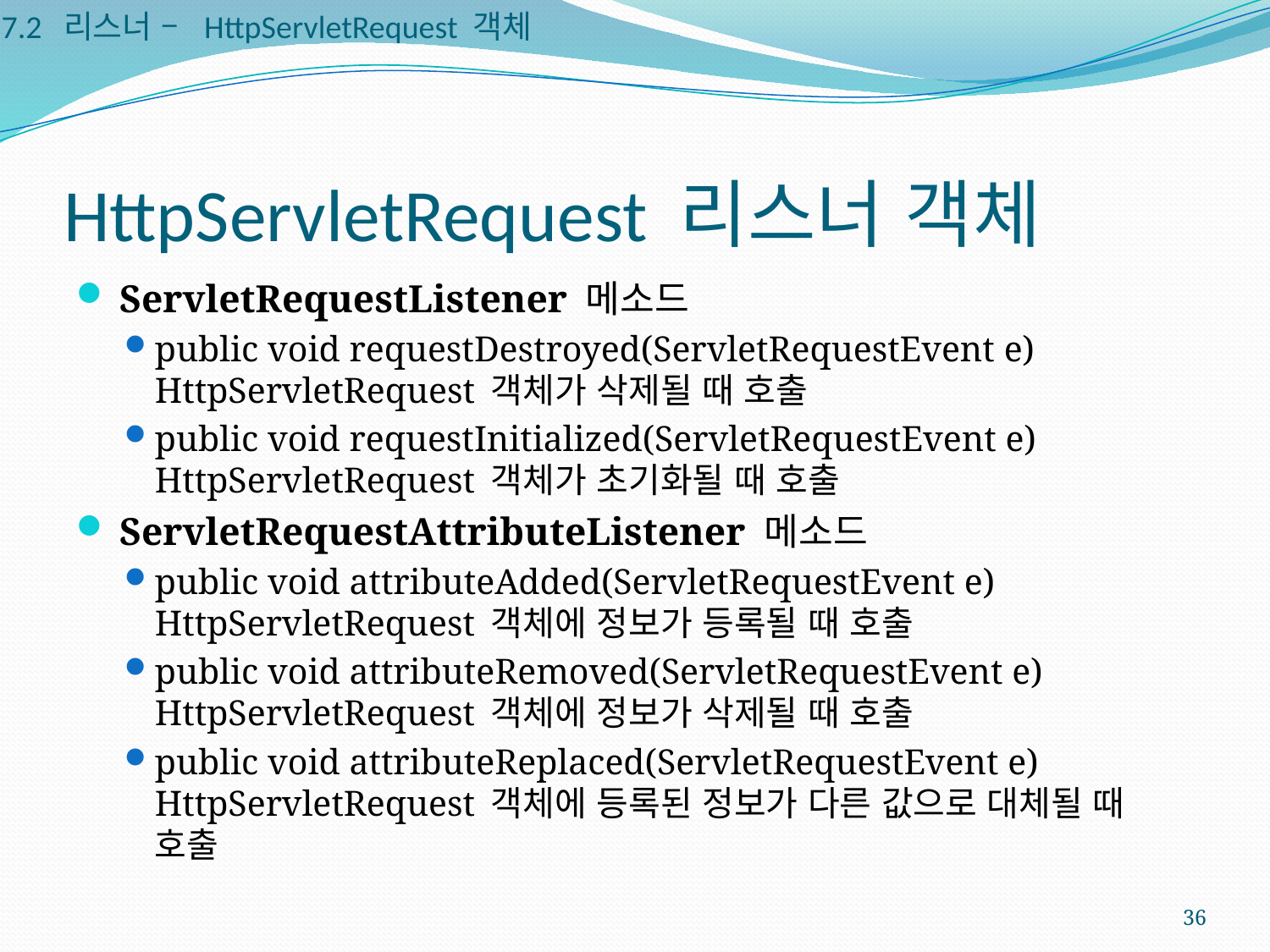

7.2  리스너 –  HttpServletRequest 객체
# HttpServletRequest 리스너 객체
 ServletRequestListener 메소드
public void requestDestroyed(ServletRequestEvent e)
HttpServletRequest 객체가 삭제될 때 호출
public void requestInitialized(ServletRequestEvent e)
HttpServletRequest 객체가 초기화될 때 호출
 ServletRequestAttributeListener 메소드
public void attributeAdded(ServletRequestEvent e)
HttpServletRequest 객체에 정보가 등록될 때 호출
public void attributeRemoved(ServletRequestEvent e)
HttpServletRequest 객체에 정보가 삭제될 때 호출
public void attributeReplaced(ServletRequestEvent e)
HttpServletRequest 객체에 등록된 정보가 다른 값으로 대체될 때 호출
36